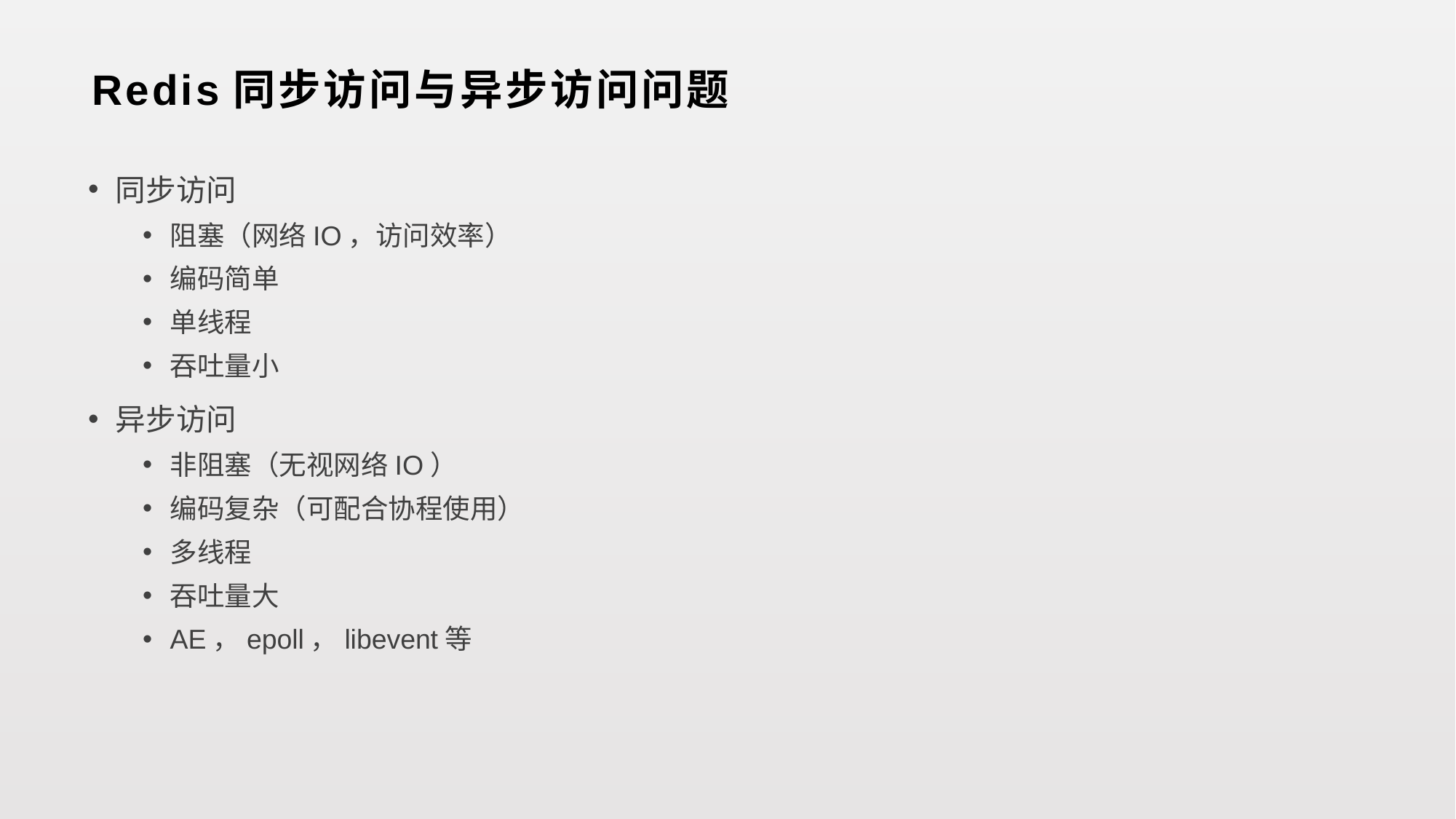

Redis同步访问与异步访问问题
同步访问
阻塞（网络IO，访问效率）
编码简单
单线程
吞吐量小
异步访问
非阻塞（无视网络IO）
编码复杂（可配合协程使用）
多线程
吞吐量大
AE，epoll，libevent等